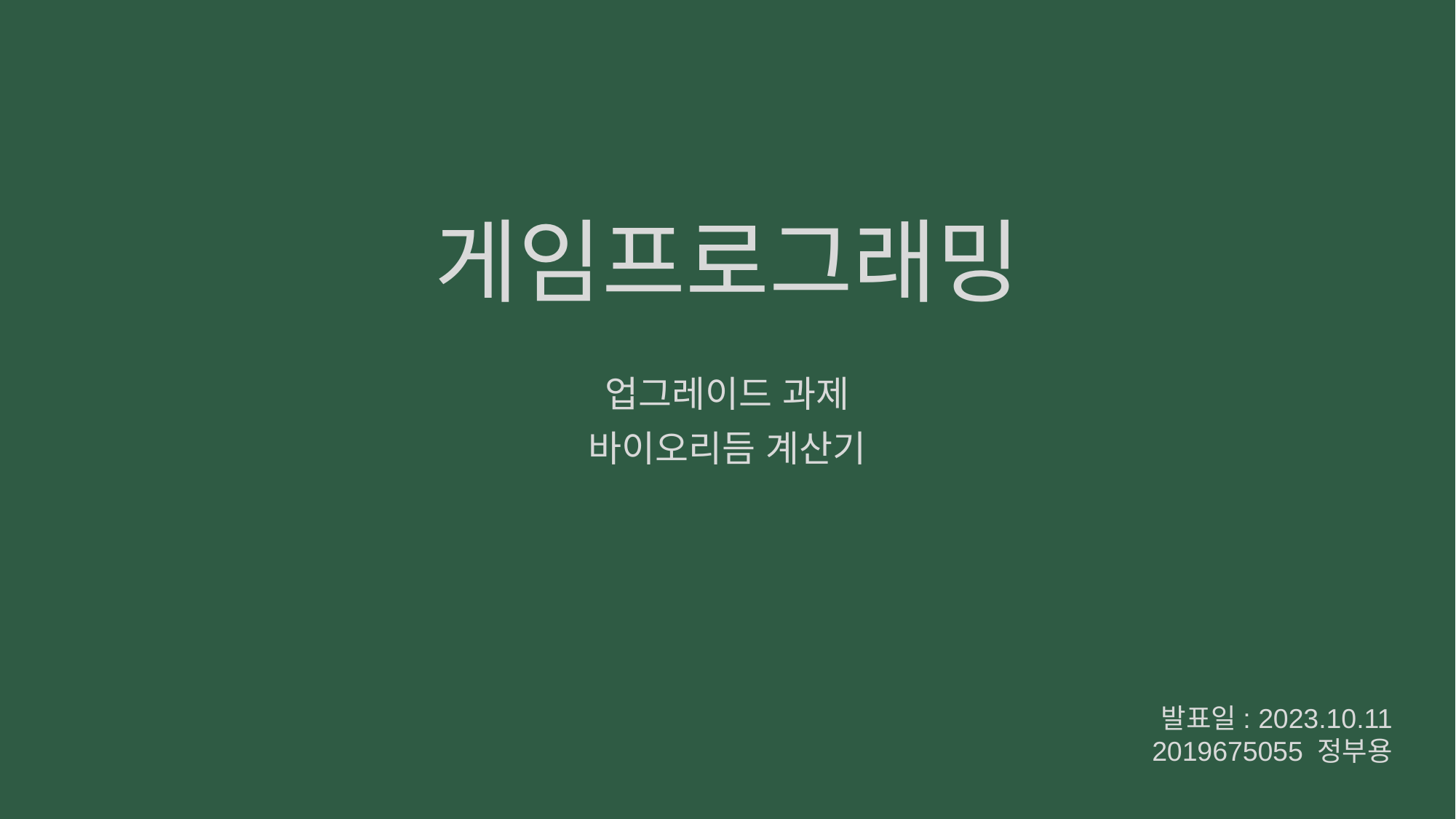

# 게임프로그래밍
업그레이드 과제
바이오리듬 계산기
발표일: 2023.10.11
2019675055 정부용